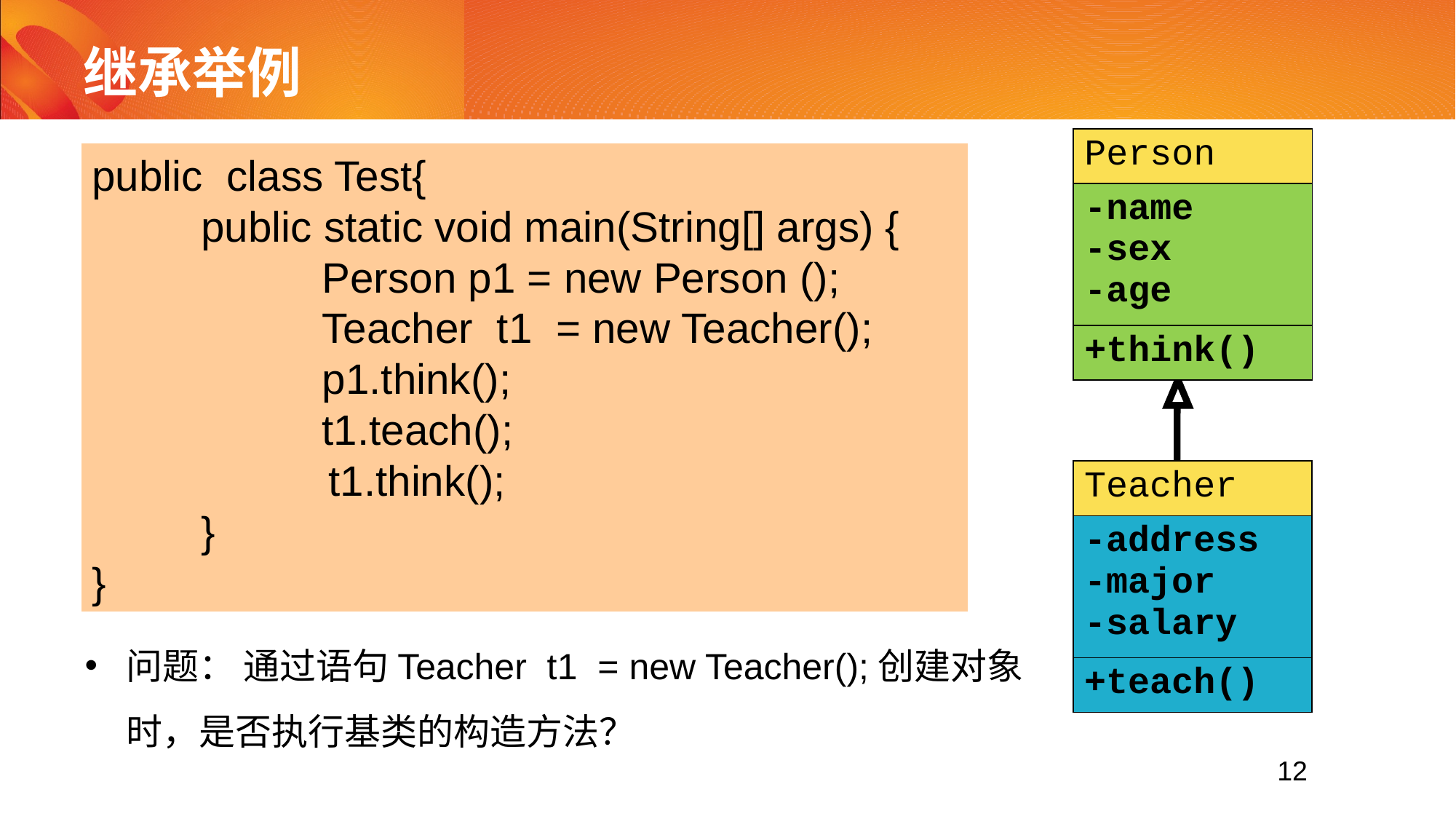

# 继承举例
| Person |
| --- |
| -name -sex -age |
| +think() |
public  class Test{
	public static void main(String[] args) {
		 Person p1 = new Person ();
		 Teacher  t1  = new Teacher();
		 p1.think();
		 t1.teach();
                    t1.think();
	}
}

| Teacher |
| --- |
| -address -major -salary |
| +teach() |
问题： 通过语句Teacher  t1  = new Teacher();创建对象时，是否执行基类的构造方法？